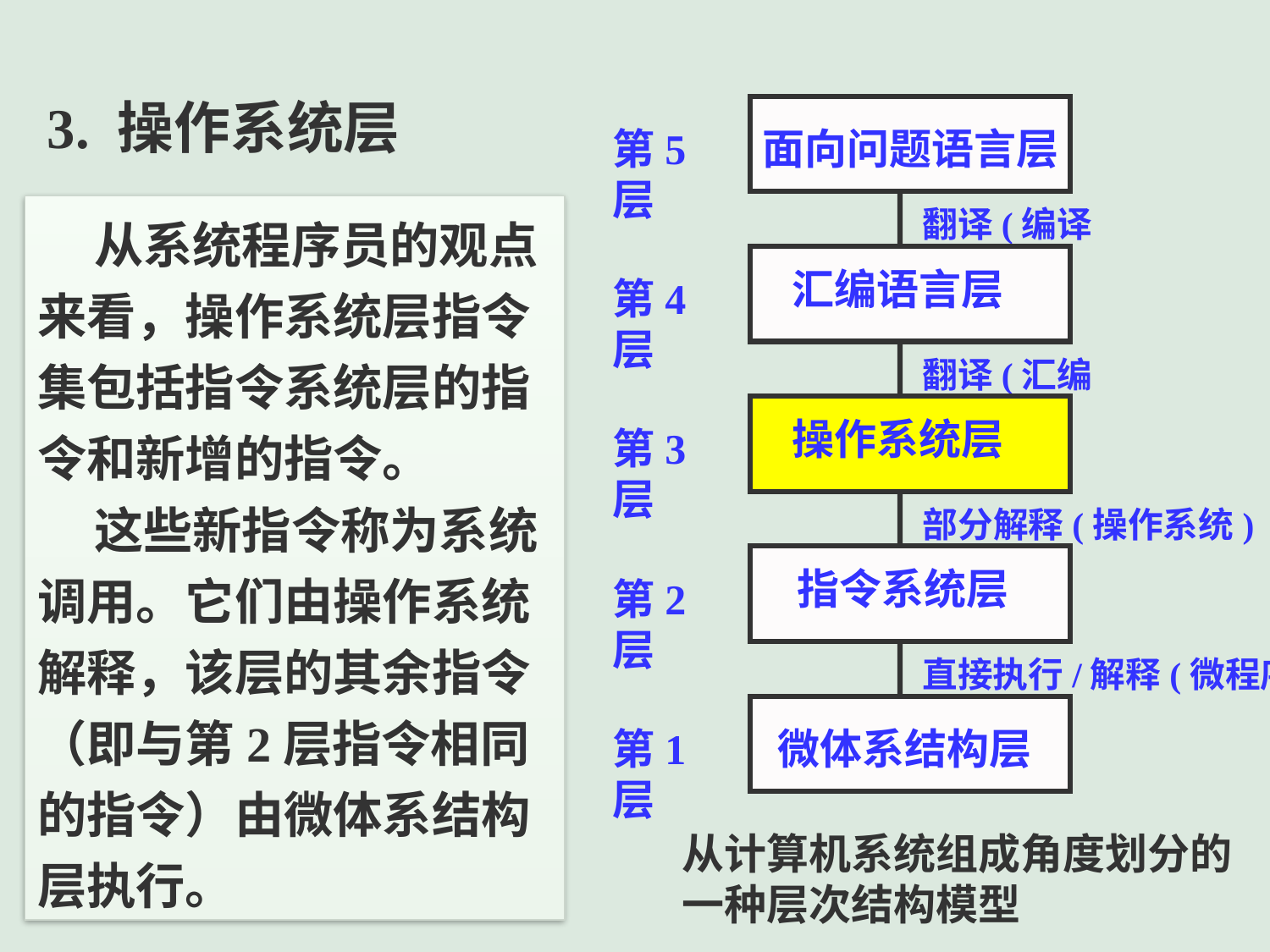

3. 操作系统层

第5层
面向问题语言层

    从系统程序员的观点来看，操作系统层指令集包括指令系统层的指令和新增的指令。
    这些新指令称为系统调用。它们由操作系统解释，该层的其余指令（即与第2层指令相同的指令）由微体系结构层执行。
翻译(编译器)

汇编语言层
第4层

翻译(汇编器)

操作系统层
第3层

部分解释(操作系统)

指令系统层
第2层

直接执行/解释(微程序)

第1层
微体系结构层
从计算机系统组成角度划分的一种层次结构模型